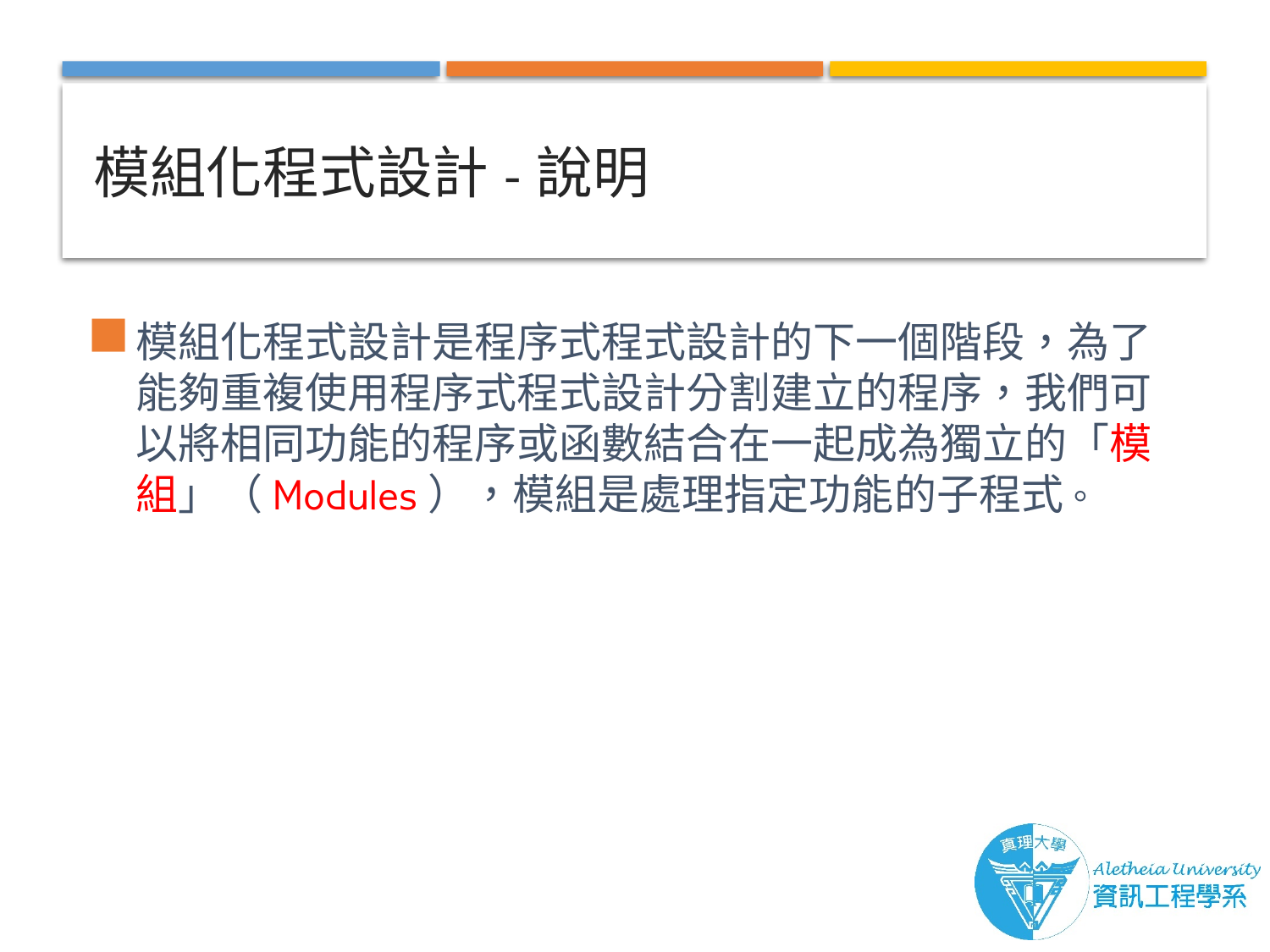

# 模組化程式設計-說明
模組化程式設計是程序式程式設計的下一個階段，為了能夠重複使用程序式程式設計分割建立的程序，我們可以將相同功能的程序或函數結合在一起成為獨立的「模組」（Modules），模組是處理指定功能的子程式。